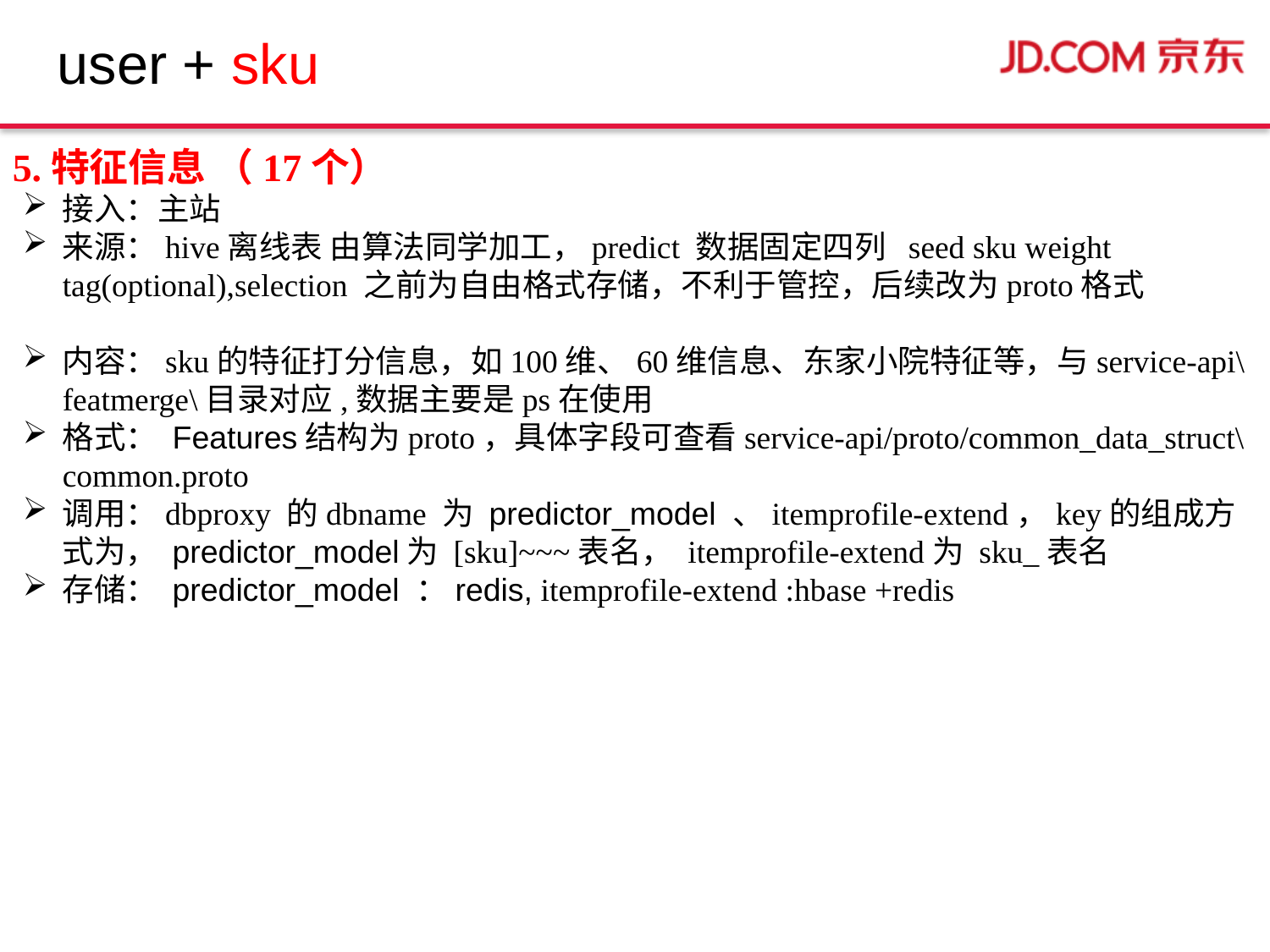

# user + sku
5.特征信息 （17个）
接入：主站
来源：hive离线表 由算法同学加工，predict 数据固定四列  seed sku weight tag(optional),selection 之前为自由格式存储，不利于管控，后续改为proto格式

内容：sku的特征打分信息，如100维、60维信息、东家小院特征等，与service-api\featmerge\目录对应,数据主要是ps在使用
格式： Features结构为proto，具体字段可查看service-api/proto/common_data_struct\common.proto
调用：dbproxy 的dbname 为 predictor_model 、itemprofile-extend，key的组成方式为， predictor_model为 [sku]~~~表名， itemprofile-extend为 sku_表名
存储： predictor_model ：redis, itemprofile-extend :hbase +redis